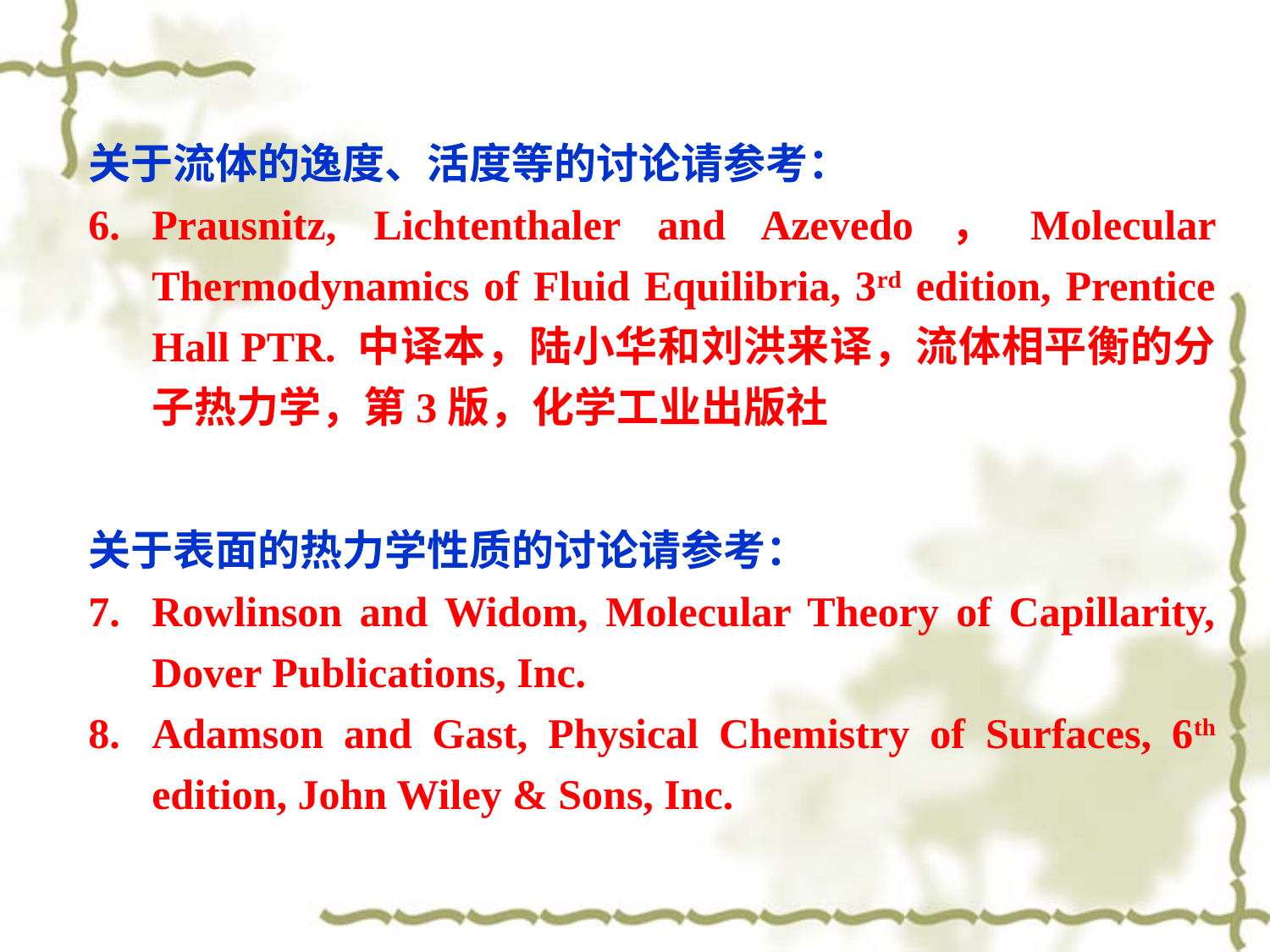

关于流体的逸度、活度等的讨论请参考：
Prausnitz, Lichtenthaler and Azevedo，Molecular Thermodynamics of Fluid Equilibria, 3rd edition, Prentice Hall PTR. 中译本，陆小华和刘洪来译，流体相平衡的分子热力学，第3版，化学工业出版社

关于表面的热力学性质的讨论请参考：
Rowlinson and Widom, Molecular Theory of Capillarity, Dover Publications, Inc.
Adamson and Gast, Physical Chemistry of Surfaces, 6th edition, John Wiley & Sons, Inc.